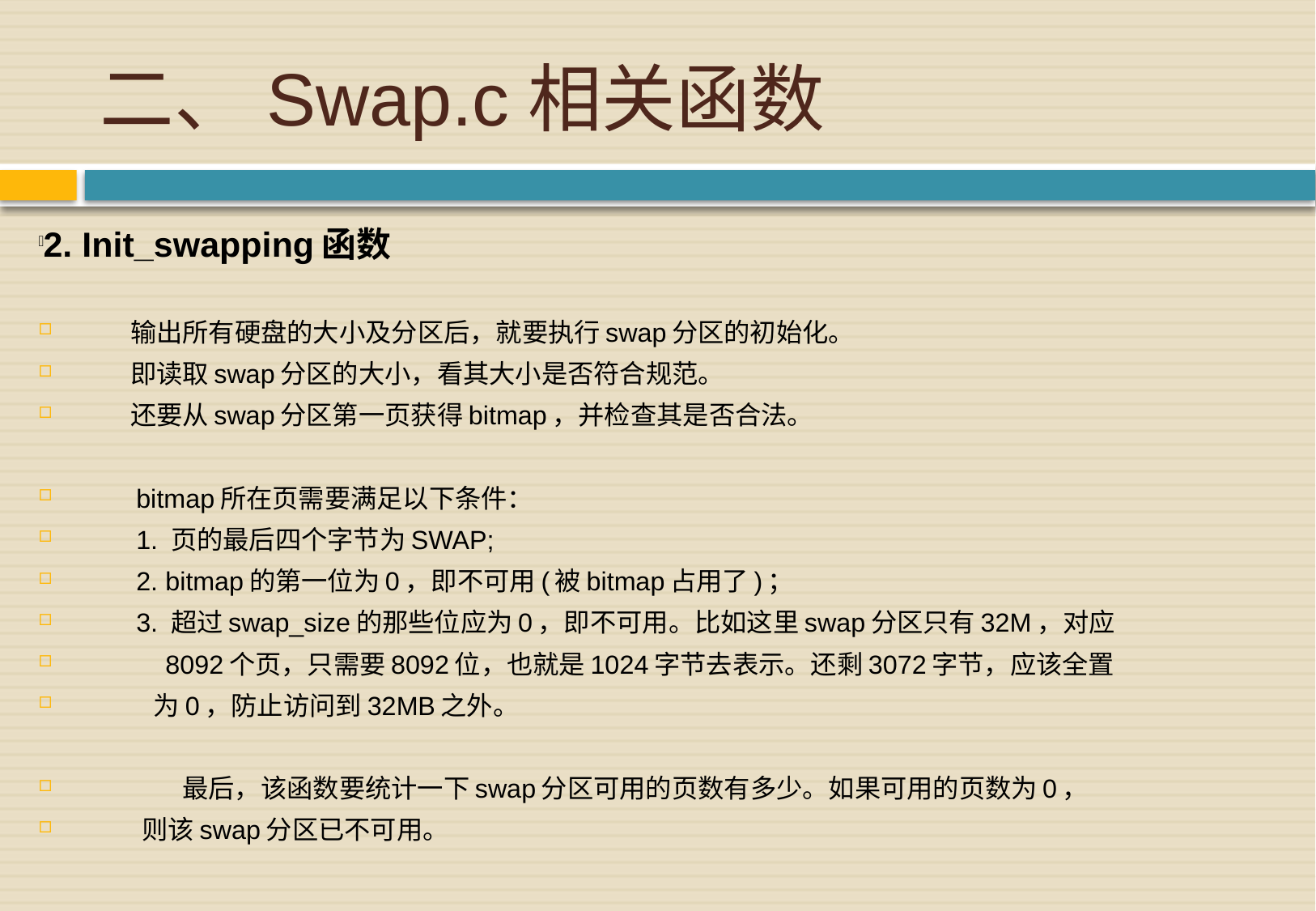

# 二、Swap.c相关函数
2. Init_swapping函数

        输出所有硬盘的大小及分区后，就要执行swap分区的初始化。
        即读取swap分区的大小，看其大小是否符合规范。
        还要从swap分区第一页获得bitmap，并检查其是否合法。

        bitmap所在页需要满足以下条件：
        1. 页的最后四个字节为SWAP;
        2. bitmap的第一位为0，即不可用(被bitmap占用了)；
        3. 超过swap_size的那些位应为0，即不可用。比如这里swap分区只有32M，对应
            8092个页，只需要8092位，也就是1024字节去表示。还剩3072字节，应该全置
            为0，防止访问到32MB之外。

	最后，该函数要统计一下swap分区可用的页数有多少。如果可用的页数为0，
          则该swap分区已不可用。